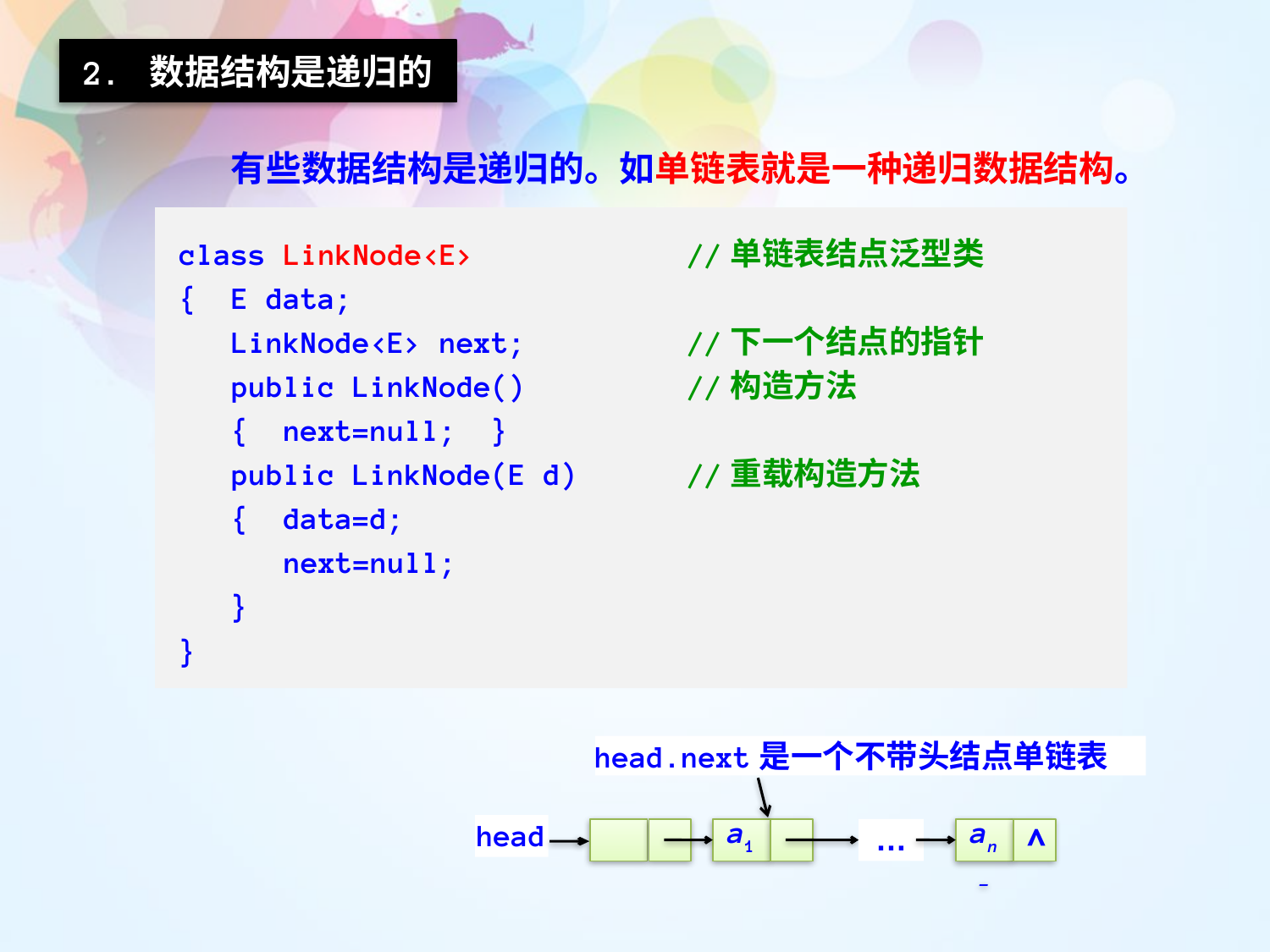

2. 数据结构是递归的
有些数据结构是递归的。如单链表就是一种递归数据结构。
class LinkNode<E>		//单链表结点泛型类
{  E data;
   LinkNode<E> next;		//下一个结点的指针
   public LinkNode()		//构造方法
   {  next=null;  }
   public LinkNode(E d)	//重载构造方法
   {  data=d;
      next=null;
   }
}
head.next是一个不带头结点单链表

head

a1

…
an-
∧